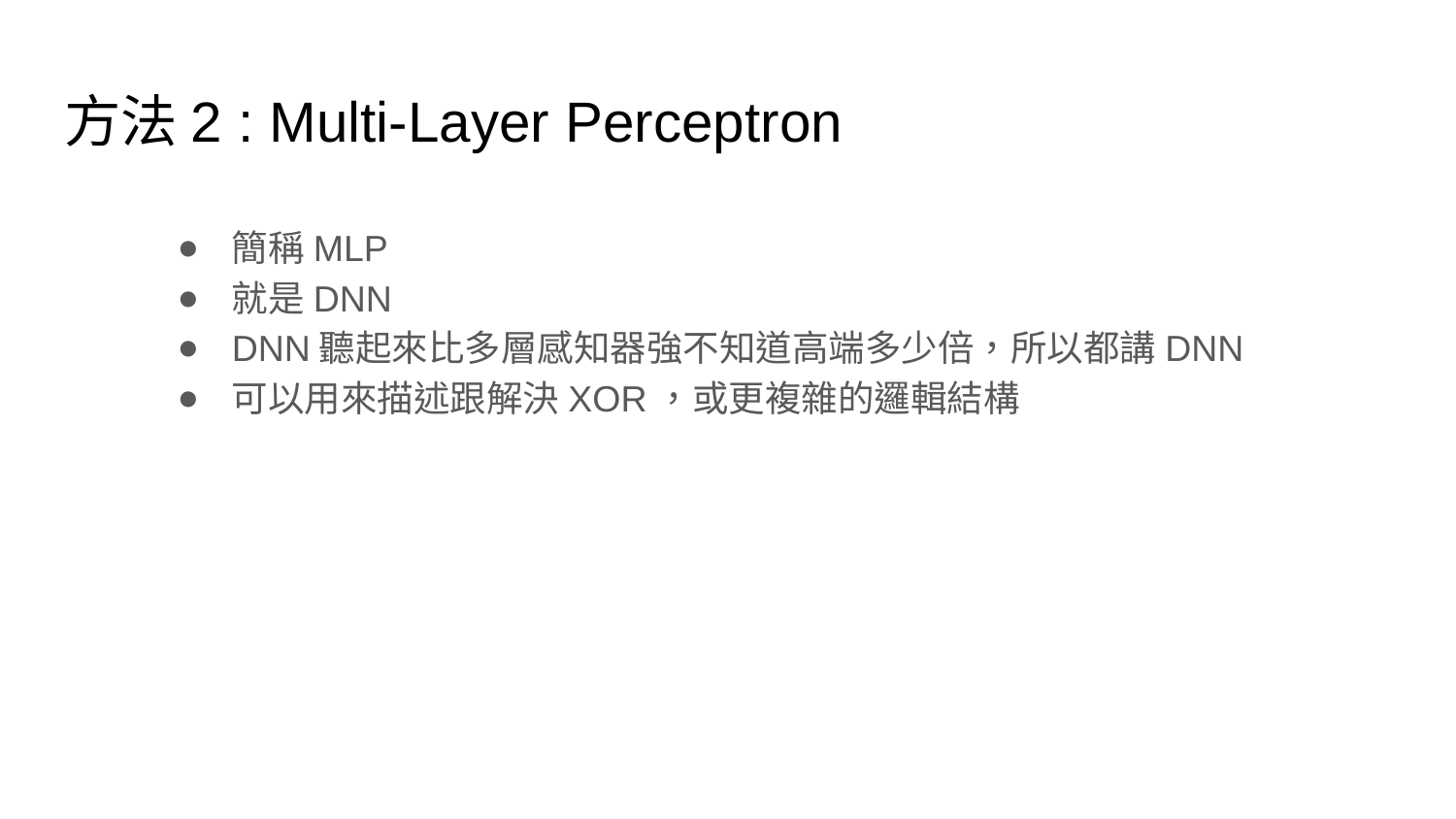

# 方法2 : Multi-Layer Perceptron
簡稱MLP
就是DNN
DNN聽起來比多層感知器強不知道高端多少倍，所以都講DNN
可以用來描述跟解決XOR，或更複雜的邏輯結構